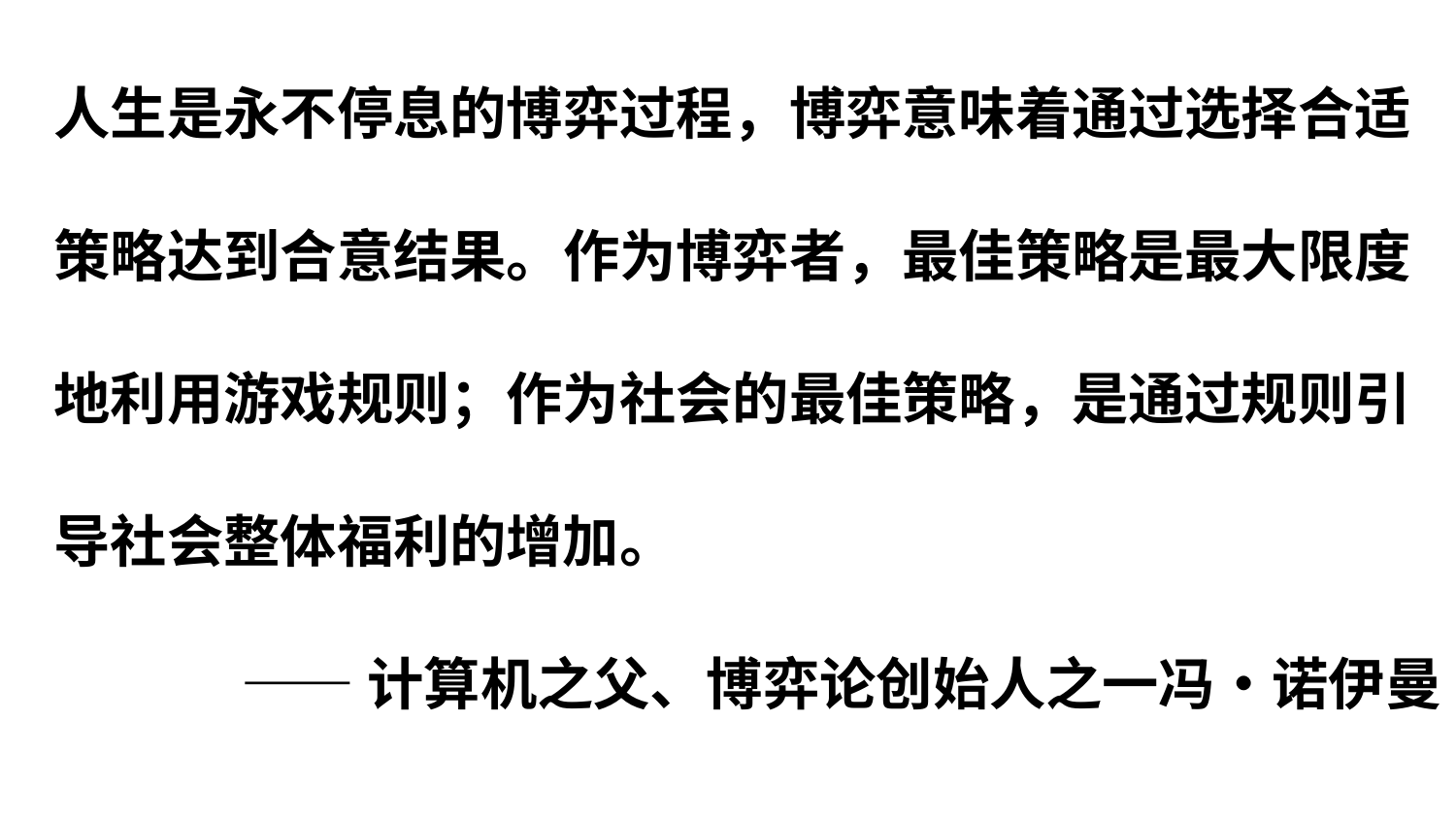

人生是永不停息的博弈过程，博弈意味着通过选择合适策略达到合意结果。作为博弈者，最佳策略是最大限度地利用游戏规则；作为社会的最佳策略，是通过规则引导社会整体福利的增加。
——计算机之父、博弈论创始人之一冯•诺伊曼